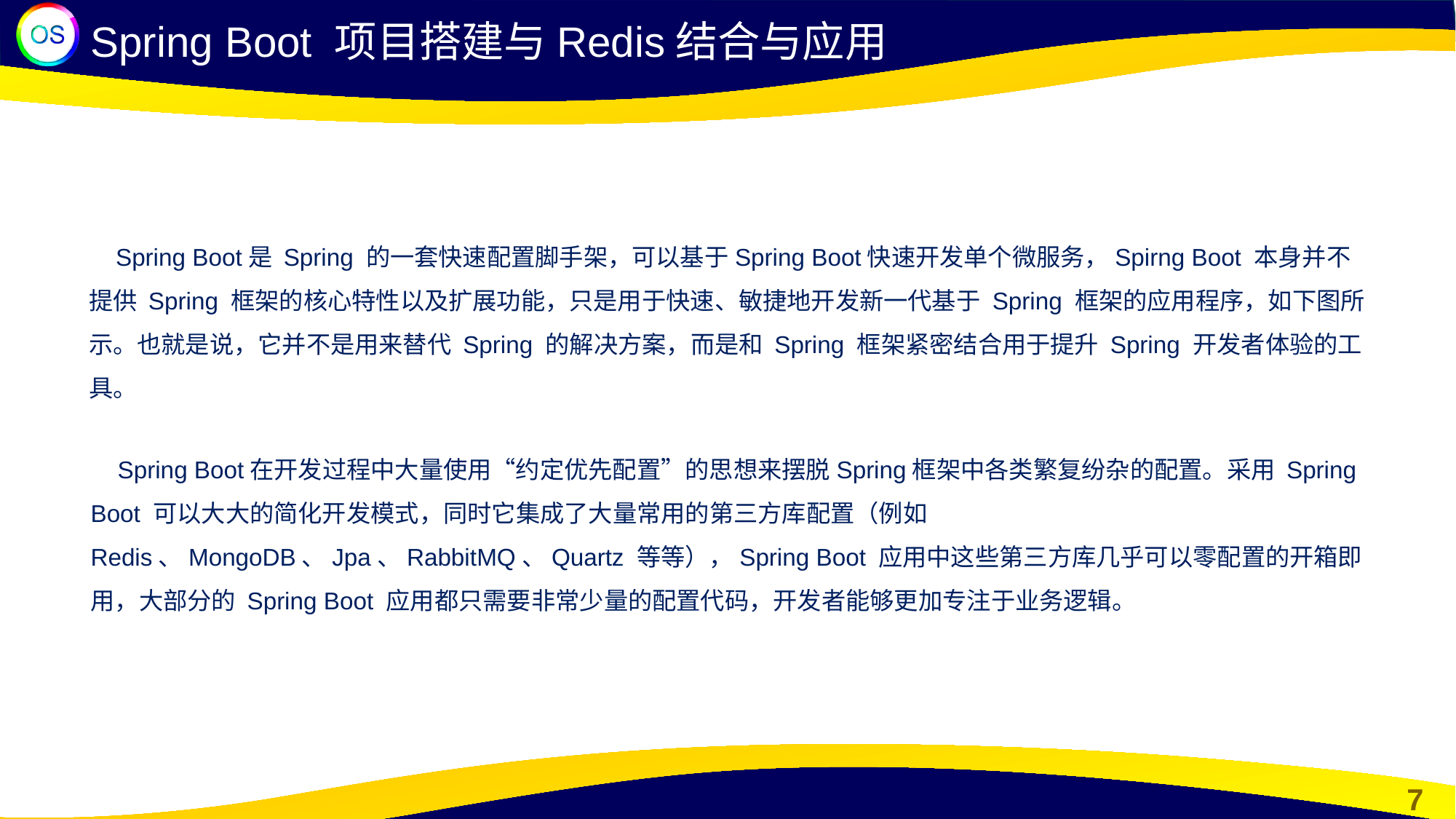

Spring Boot 项目搭建与Redis结合与应用
    Spring Boot是 Spring 的一套快速配置脚手架，可以基于Spring Boot快速开发单个微服务，Spirng Boot 本身并不提供 Spring 框架的核心特性以及扩展功能，只是用于快速、敏捷地开发新一代基于 Spring 框架的应用程序，如下图所示。也就是说，它并不是用来替代 Spring 的解决方案，而是和 Spring 框架紧密结合用于提升 Spring 开发者体验的工具。
    Spring Boot在开发过程中大量使用“约定优先配置”的思想来摆脱Spring框架中各类繁复纷杂的配置。采用 Spring Boot 可以大大的简化开发模式，同时它集成了大量常用的第三方库配置（例如 Redis、MongoDB、Jpa、RabbitMQ、Quartz 等等），Spring Boot 应用中这些第三方库几乎可以零配置的开箱即用，大部分的 Spring Boot 应用都只需要非常少量的配置代码，开发者能够更加专注于业务逻辑。